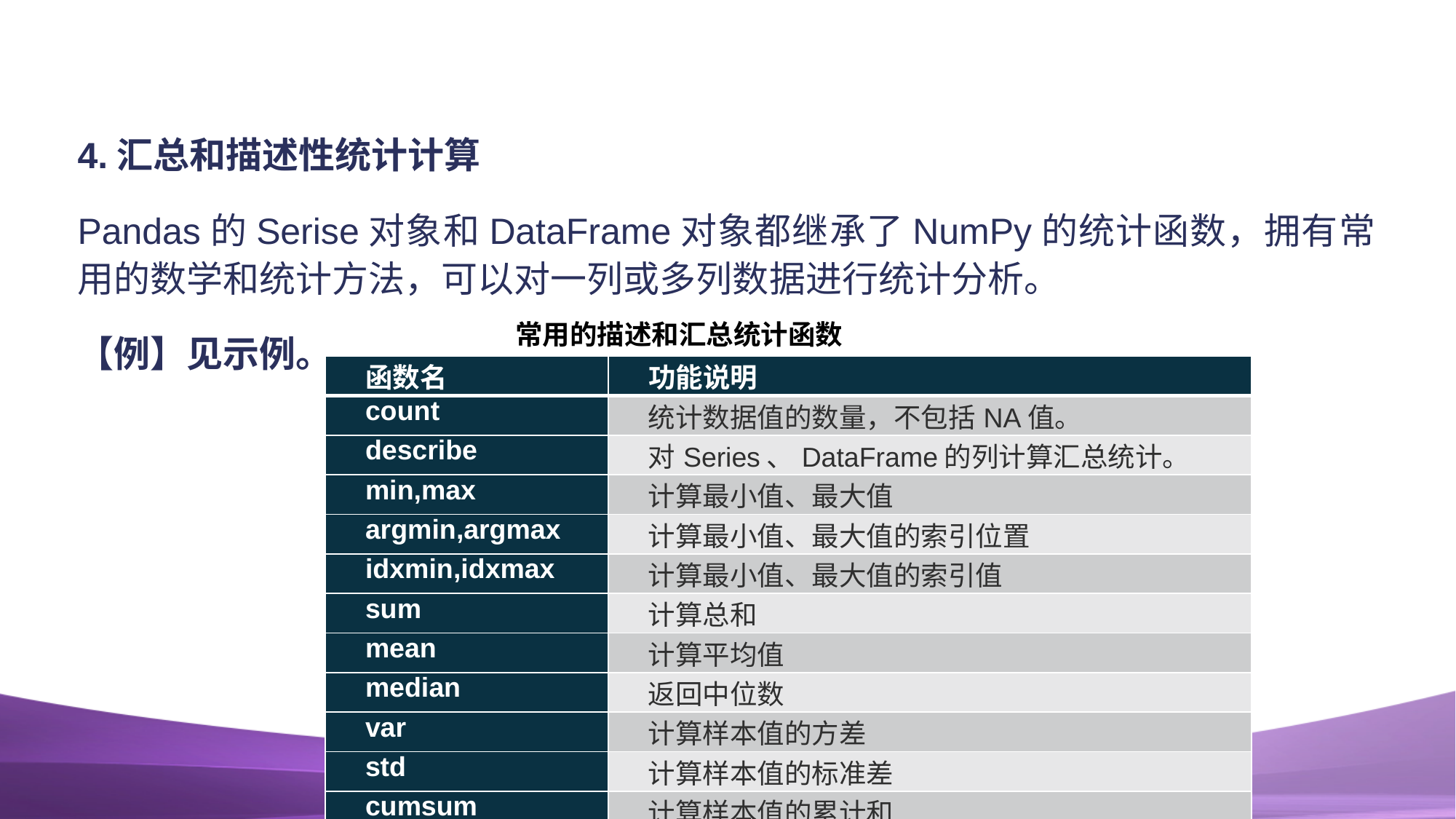

#
4.汇总和描述性统计计算
Pandas的Serise对象和DataFrame对象都继承了NumPy的统计函数，拥有常用的数学和统计方法，可以对一列或多列数据进行统计分析。
【例】见示例。

常用的描述和汇总统计函数
| 函数名 | 功能说明 |
| --- | --- |
| count | 统计数据值的数量，不包括NA值。 |
| describe | 对Series、DataFrame的列计算汇总统计。 |
| min,max | 计算最小值、最大值 |
| argmin,argmax | 计算最小值、最大值的索引位置 |
| idxmin,idxmax | 计算最小值、最大值的索引值 |
| sum | 计算总和 |
| mean | 计算平均值 |
| median | 返回中位数 |
| var | 计算样本值的方差 |
| std | 计算样本值的标准差 |
| cumsum | 计算样本值的累计和 |
| diff | 计算一阶差分 |